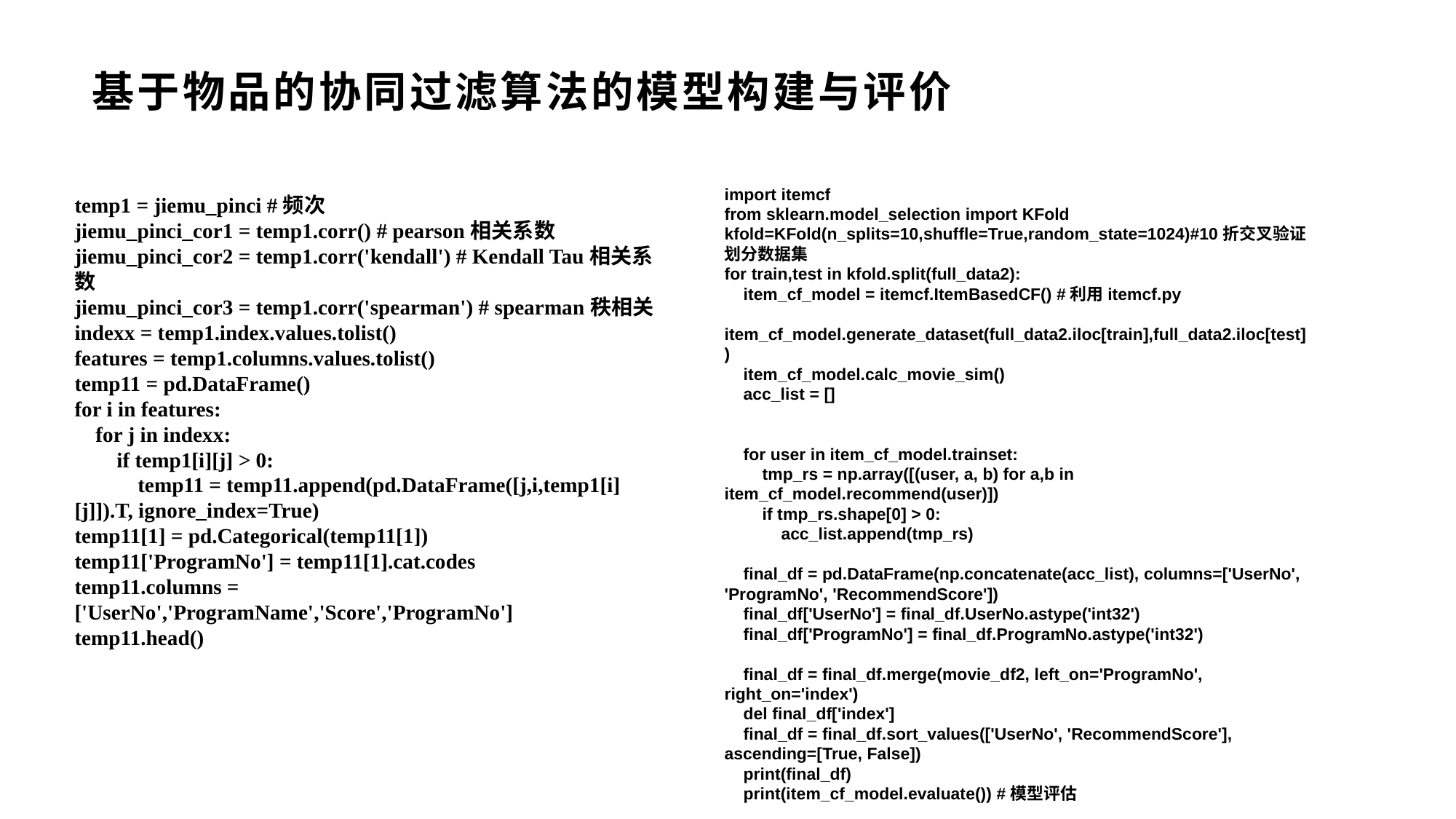

# 基于物品的协同过滤算法的模型构建与评价
import itemcf
from sklearn.model_selection import KFold
kfold=KFold(n_splits=10,shuffle=True,random_state=1024)#10折交叉验证划分数据集
for train,test in kfold.split(full_data2):
    item_cf_model = itemcf.ItemBasedCF() #利用itemcf.py
    item_cf_model.generate_dataset(full_data2.iloc[train],full_data2.iloc[test])
    item_cf_model.calc_movie_sim()
    acc_list = []

    for user in item_cf_model.trainset:
        tmp_rs = np.array([(user, a, b) for a,b in  item_cf_model.recommend(user)])
        if tmp_rs.shape[0] > 0:
            acc_list.append(tmp_rs)

    final_df = pd.DataFrame(np.concatenate(acc_list), columns=['UserNo', 'ProgramNo', 'RecommendScore'])
    final_df['UserNo'] = final_df.UserNo.astype('int32')
    final_df['ProgramNo'] = final_df.ProgramNo.astype('int32')

    final_df = final_df.merge(movie_df2, left_on='ProgramNo', right_on='index')
    del final_df['index']
    final_df = final_df.sort_values(['UserNo', 'RecommendScore'], ascending=[True, False])
    print(final_df)
    print(item_cf_model.evaluate()) #模型评估
temp1 = jiemu_pinci #频次
jiemu_pinci_cor1 = temp1.corr() # pearson相关系数
jiemu_pinci_cor2 = temp1.corr('kendall') # Kendall Tau相关系数
jiemu_pinci_cor3 = temp1.corr('spearman') # spearman秩相关
indexx = temp1.index.values.tolist()
features = temp1.columns.values.tolist()
temp11 = pd.DataFrame()
for i in features:
    for j in indexx:
        if temp1[i][j] > 0:
            temp11 = temp11.append(pd.DataFrame([j,i,temp1[i][j]]).T, ignore_index=True)
temp11[1] = pd.Categorical(temp11[1])
temp11['ProgramNo'] = temp11[1].cat.codes
temp11.columns = ['UserNo','ProgramName','Score','ProgramNo']
temp11.head()